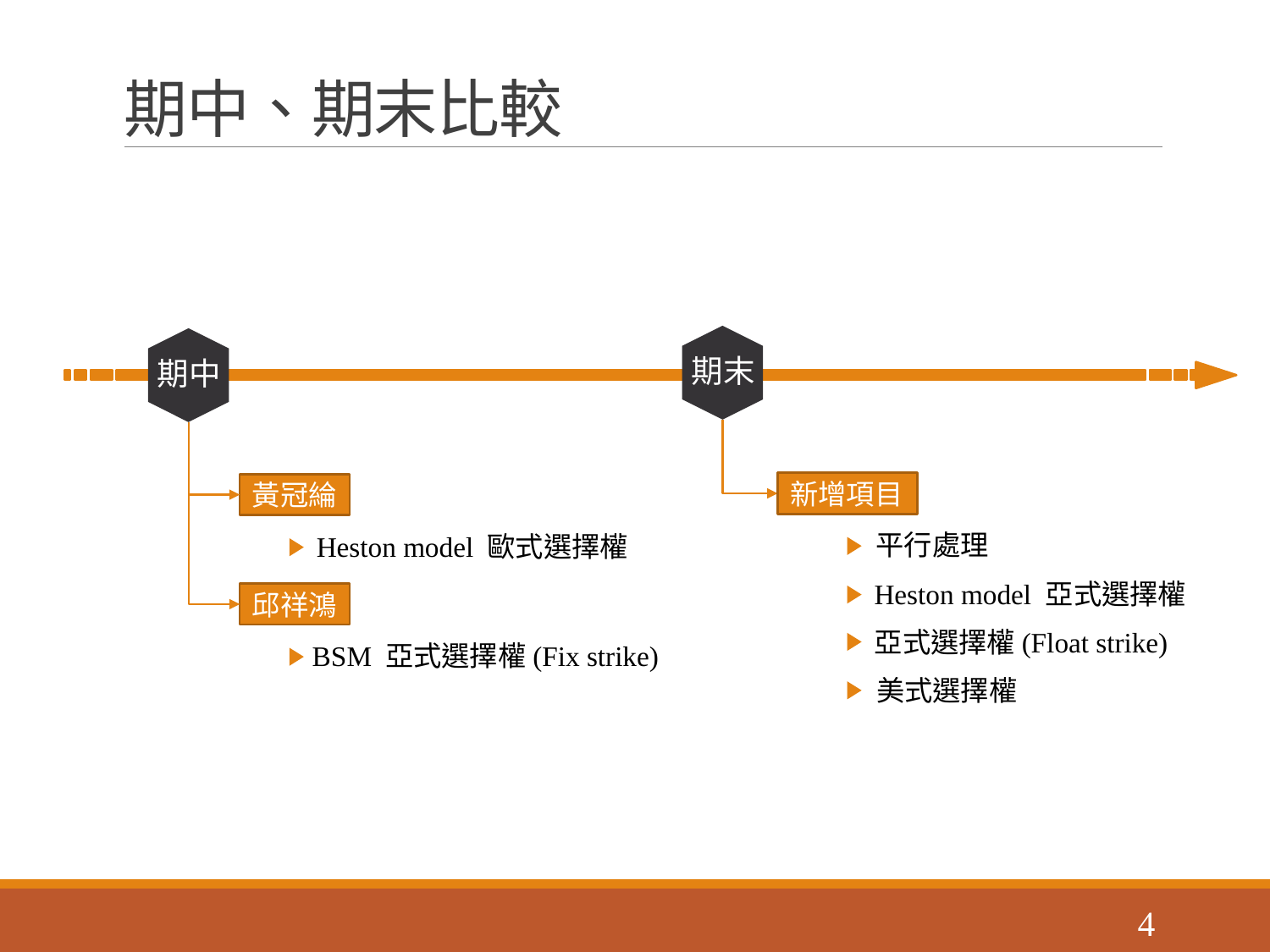

# 期中、期末比較

期末
期中

新增項目
平行處理

Heston model 亞式選擇權

亞式選擇權(Float strike)

美式選擇權

黃冠綸
Heston model 歐式選擇權

邱祥鴻
BSM 亞式選擇權(Fix strike)

4